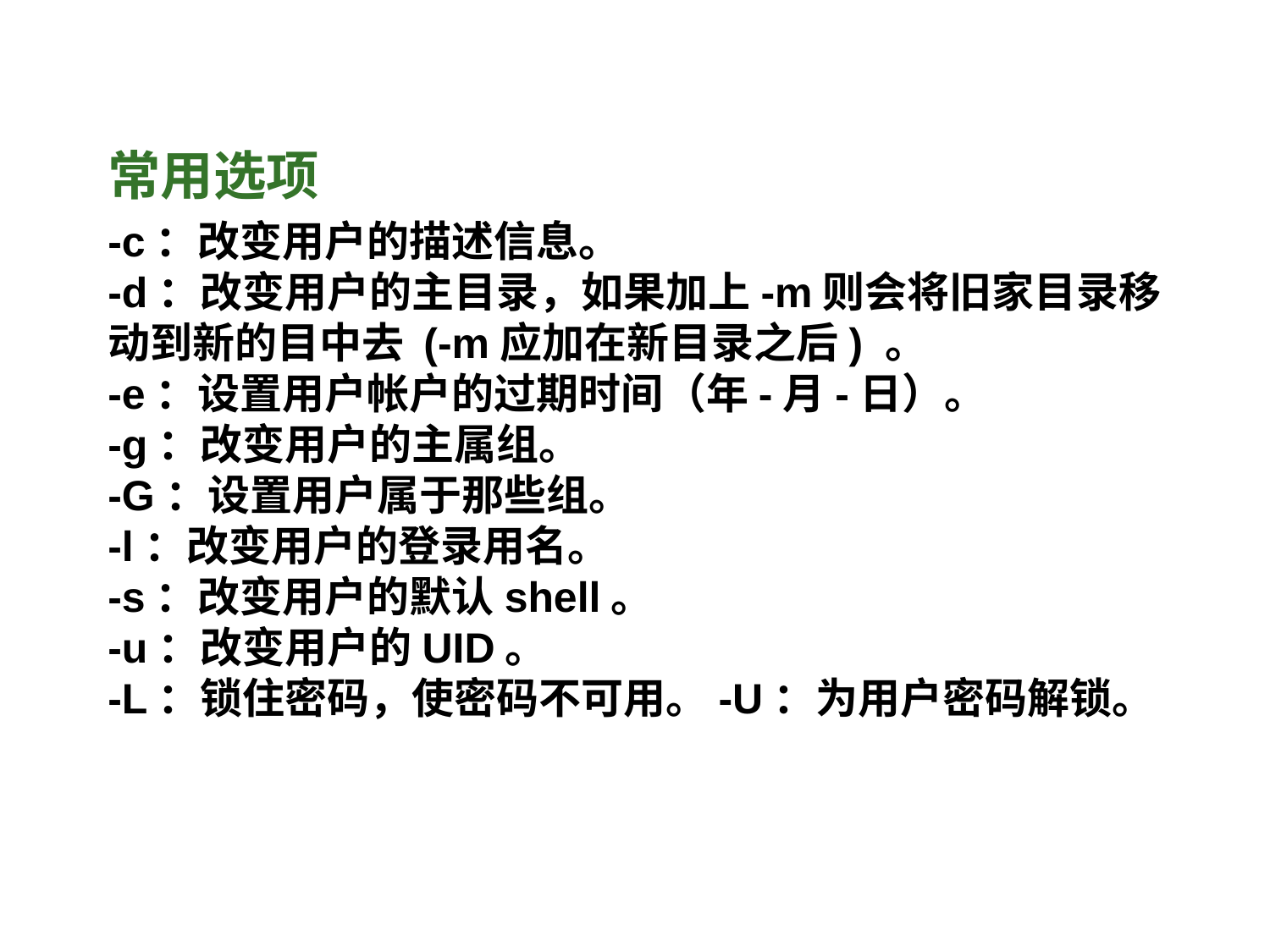

常用选项
-c：改变用户的描述信息。
-d：改变用户的主目录，如果加上-m则会将旧家目录移动到新的目中去 (-m应加在新目录之后) 。
-e：设置用户帐户的过期时间（年-月-日）。
-g：改变用户的主属组。
-G：设置用户属于那些组。
-l：改变用户的登录用名。
-s：改变用户的默认shell。
-u：改变用户的UID。
-L：锁住密码，使密码不可用。-U：为用户密码解锁。